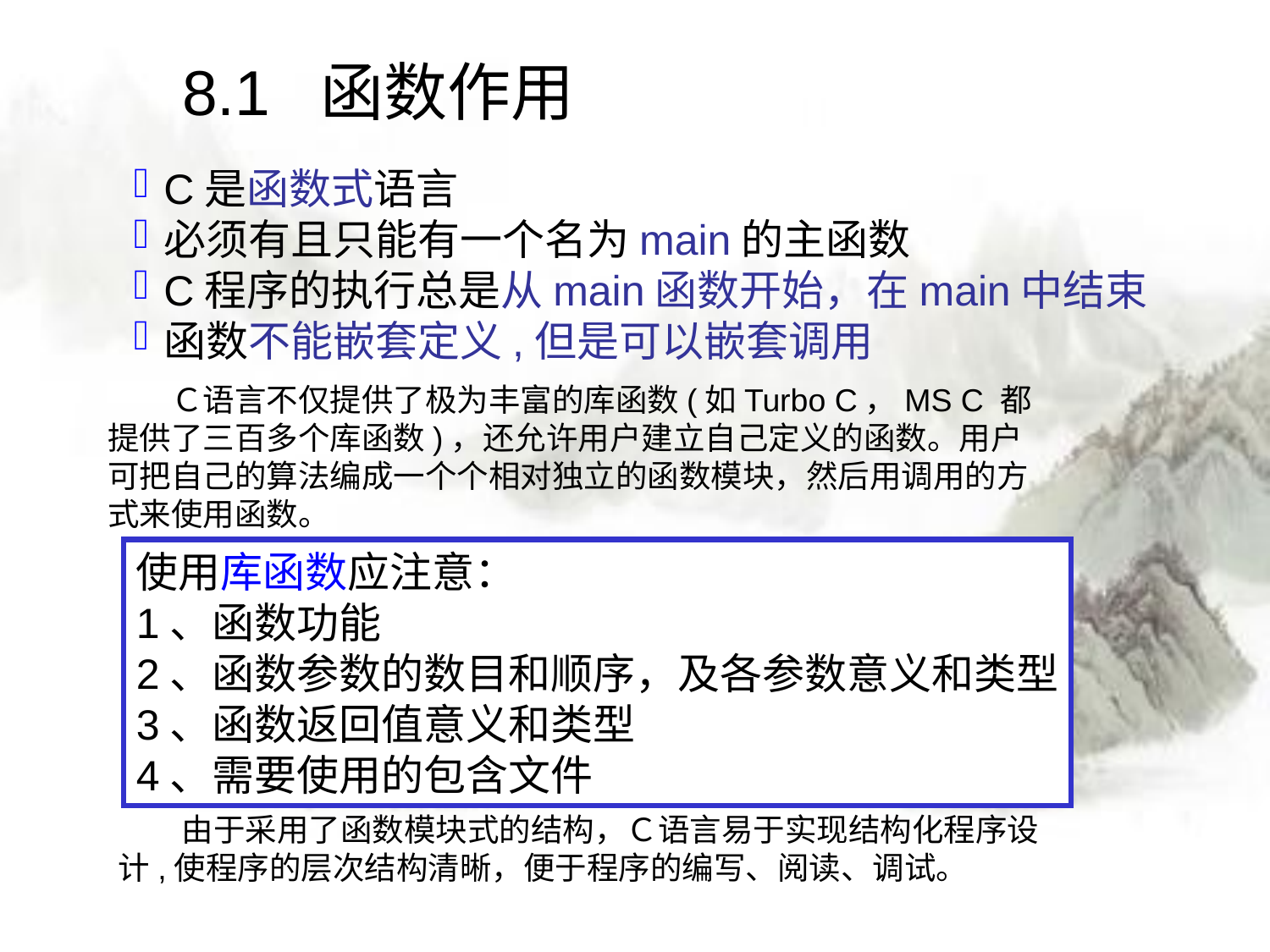

# 8.1  函数作用
C是函数式语言
必须有且只能有一个名为main的主函数
C程序的执行总是从main函数开始，在main中结束
函数不能嵌套定义,但是可以嵌套调用
Ｃ语言不仅提供了极为丰富的库函数(如Turbo C，MS C 都提供了三百多个库函数)，还允许用户建立自己定义的函数。用户可把自己的算法编成一个个相对独立的函数模块，然后用调用的方式来使用函数。

使用库函数应注意：
1、函数功能
2、函数参数的数目和顺序，及各参数意义和类型
3、函数返回值意义和类型
4、需要使用的包含文件
由于采用了函数模块式的结构，Ｃ语言易于实现结构化程序设计,使程序的层次结构清晰，便于程序的编写、阅读、调试。